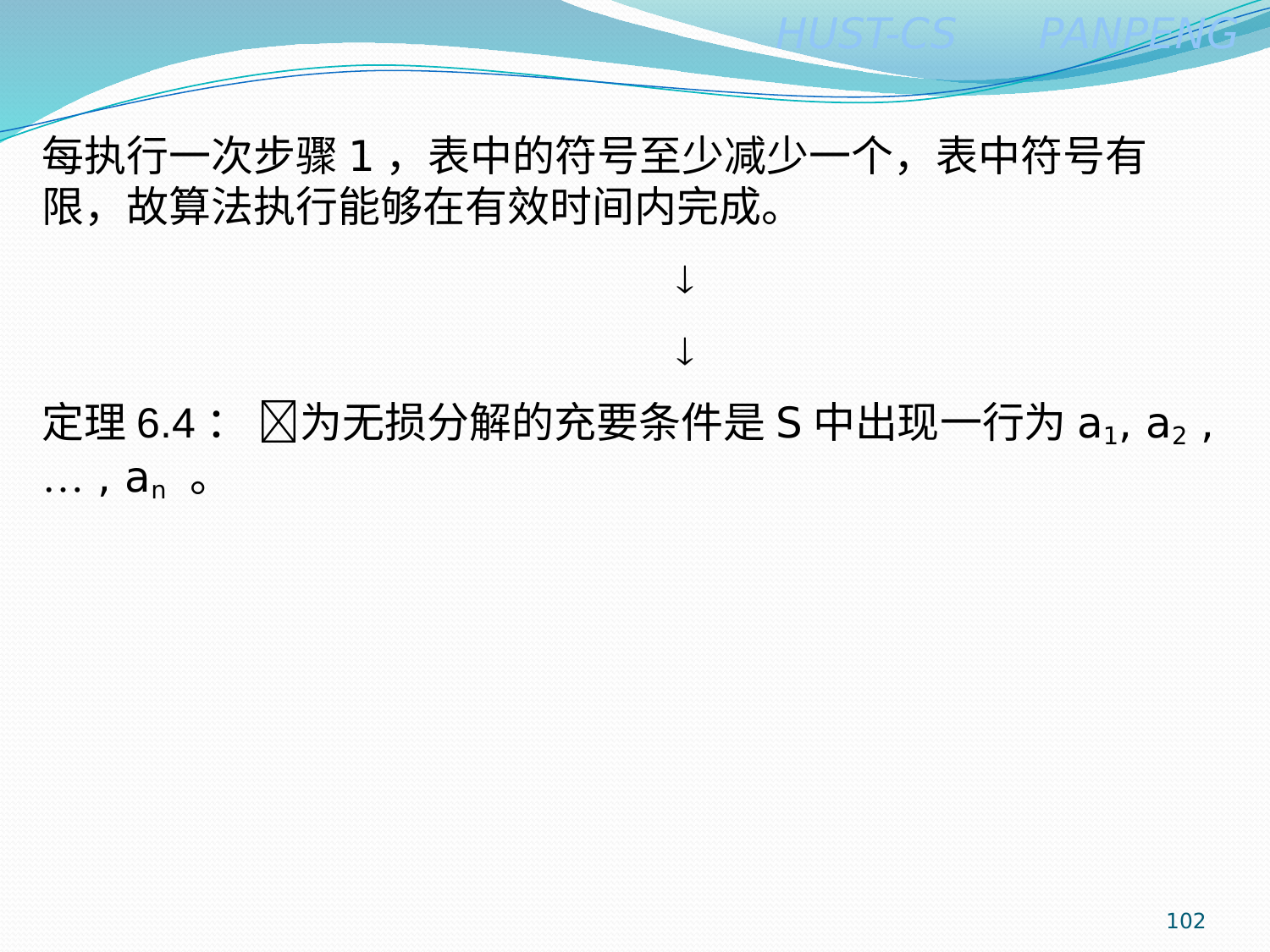

每执行一次步骤1，表中的符号至少减少一个，表中符号有限，故算法执行能够在有效时间内完成。
					↓
					↓
定理6.4： ρ为无损分解的充要条件是S中出现一行为a1, a2 , … , an 。
102